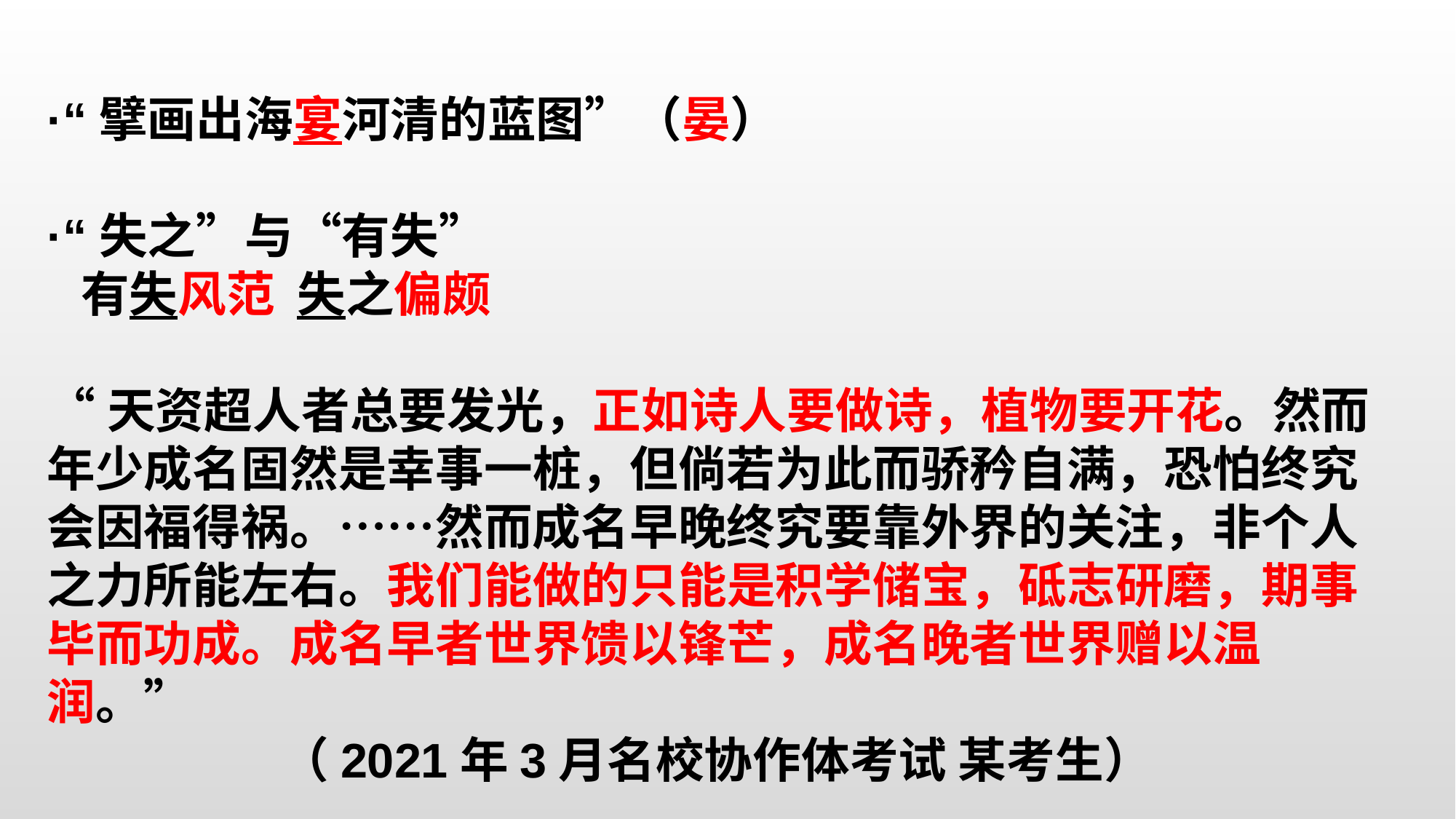

·“擘画出海宴河清的蓝图”（晏）

·“失之”与“有失”
  有失风范  失之偏颇

“天资超人者总要发光，正如诗人要做诗，植物要开花。然而年少成名固然是幸事一桩，但倘若为此而骄矜自满，恐怕终究会因福得祸。……然而成名早晚终究要靠外界的关注，非个人之力所能左右。我们能做的只能是积学储宝，砥志研磨，期事毕而功成。成名早者世界馈以锋芒，成名晚者世界赠以温润。”
                    （2021年3月名校协作体考试 某考生）